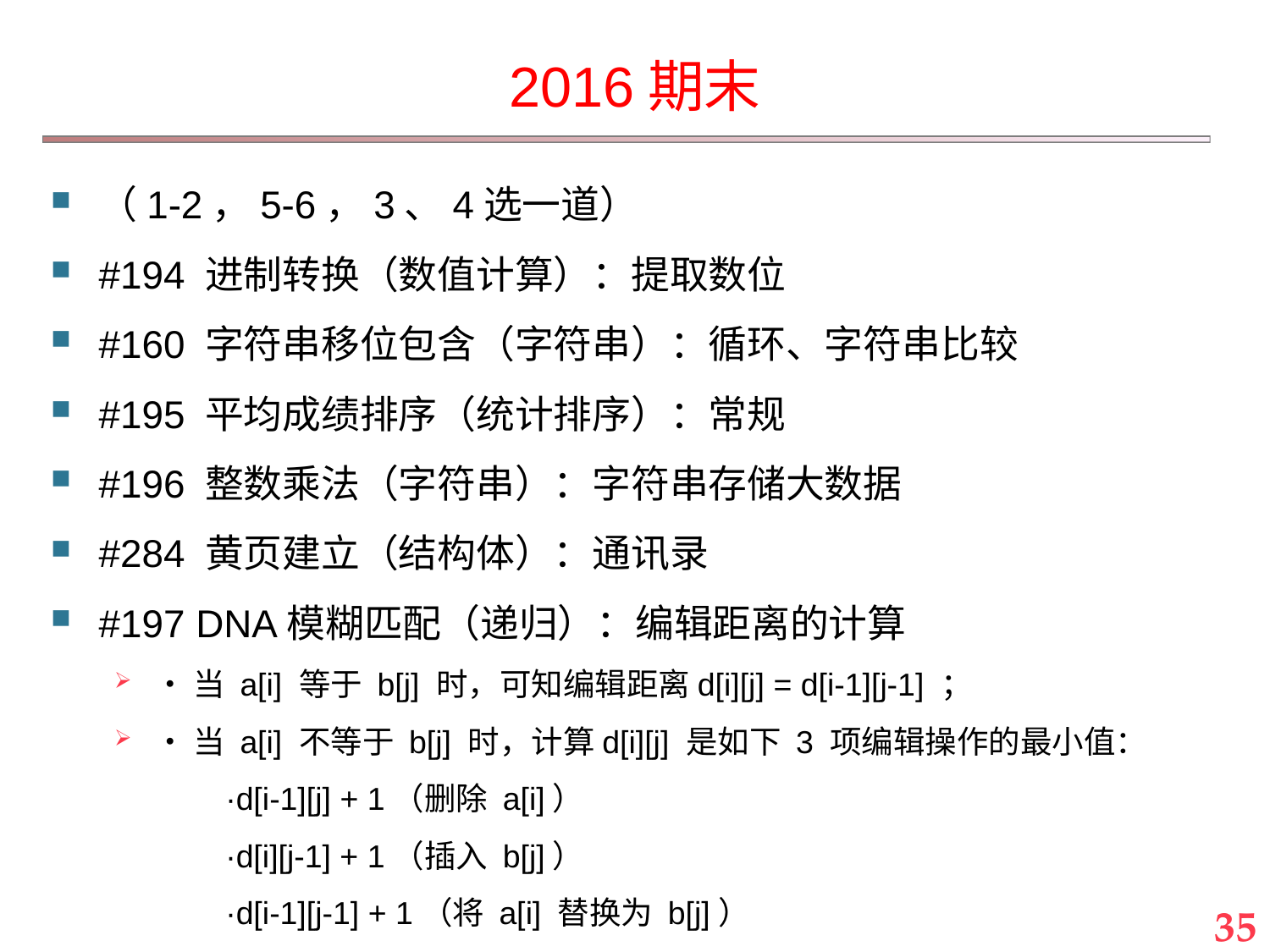

# 2016期末
（1-2，5-6，3、4选一道）
#194 进制转换（数值计算）：提取数位
#160 字符串移位包含（字符串）：循环、字符串比较
#195 平均成绩排序（统计排序）：常规
#196 整数乘法（字符串）：字符串存储大数据
#284 黄页建立（结构体）：通讯录
#197 DNA模糊匹配（递归）：编辑距离的计算
•当 a[i] 等于 b[j] 时，可知编辑距离d[i][j] = d[i-1][j-1] ；
•当 a[i] 不等于 b[j] 时，计算d[i][j] 是如下 3 项编辑操作的最小值：
　　·d[i-1][j] + 1（删除 a[i]）
　　·d[i][j-1] + 1（插入 b[j]）
　　·d[i-1][j-1] + 1（将 a[i] 替换为 b[j]）